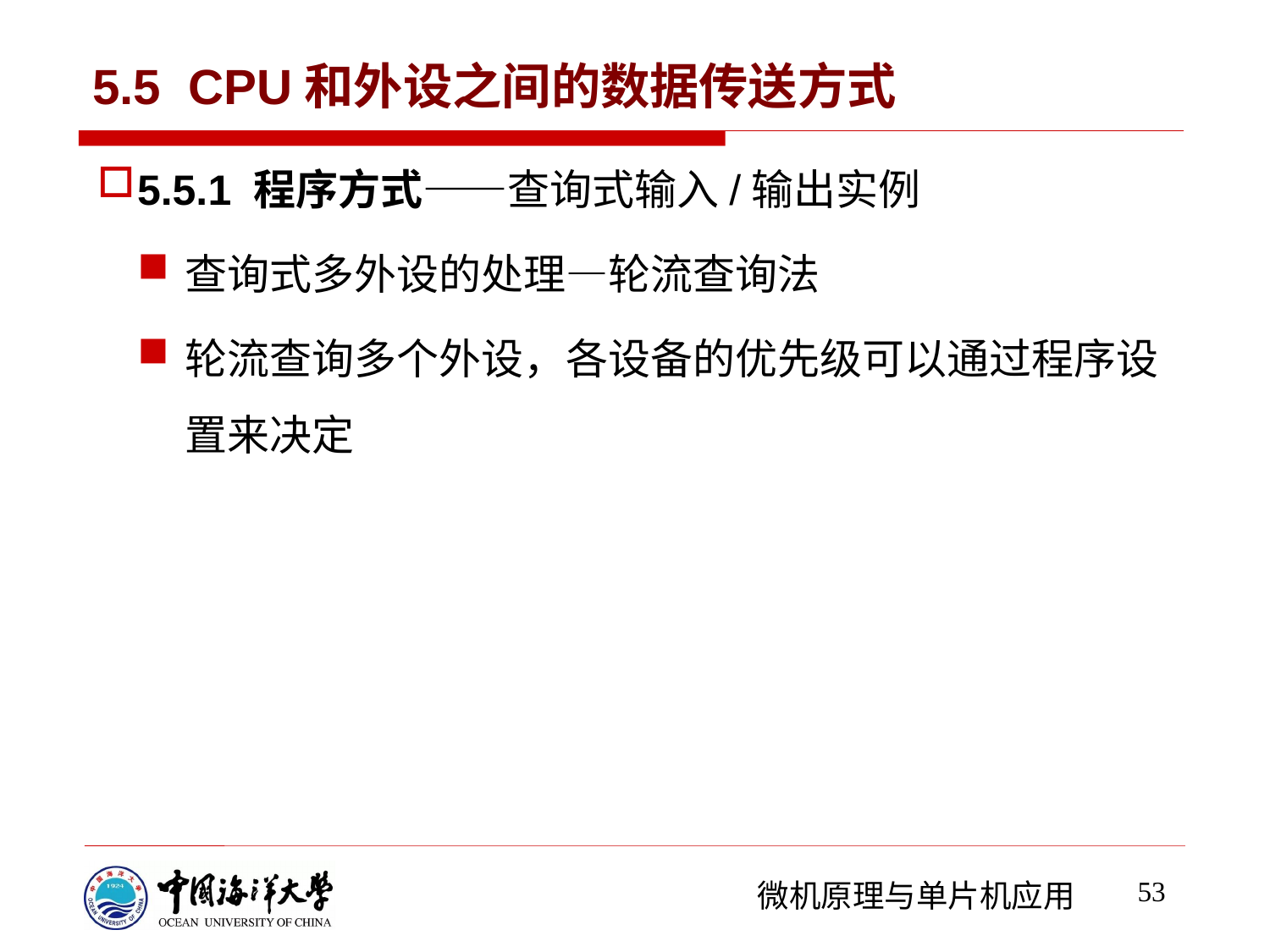

# 5.5  CPU和外设之间的数据传送方式
5.5.1 程序方式——查询式输入/输出实例
查询式多外设的处理—轮流查询法
轮流查询多个外设，各设备的优先级可以通过程序设置来决定

53